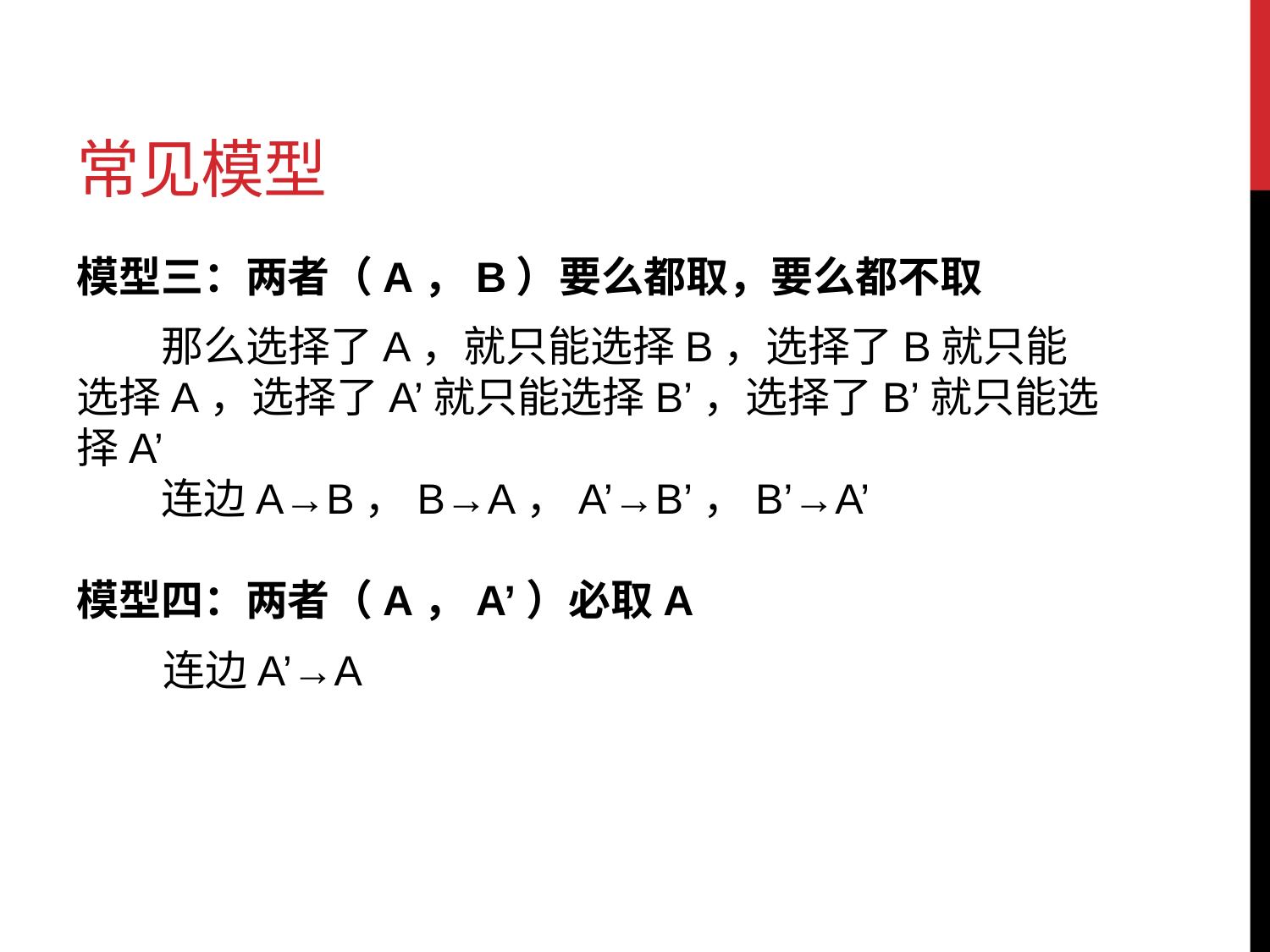

# 常见模型
模型三：两者（A，B）要么都取，要么都不取
　　那么选择了A，就只能选择B，选择了B就只能选择A，选择了A’就只能选择B’，选择了B’就只能选择A’
　　连边A→B，B→A，A’→B’，B’→A’
模型四：两者（A，A’）必取A
        连边A’→A